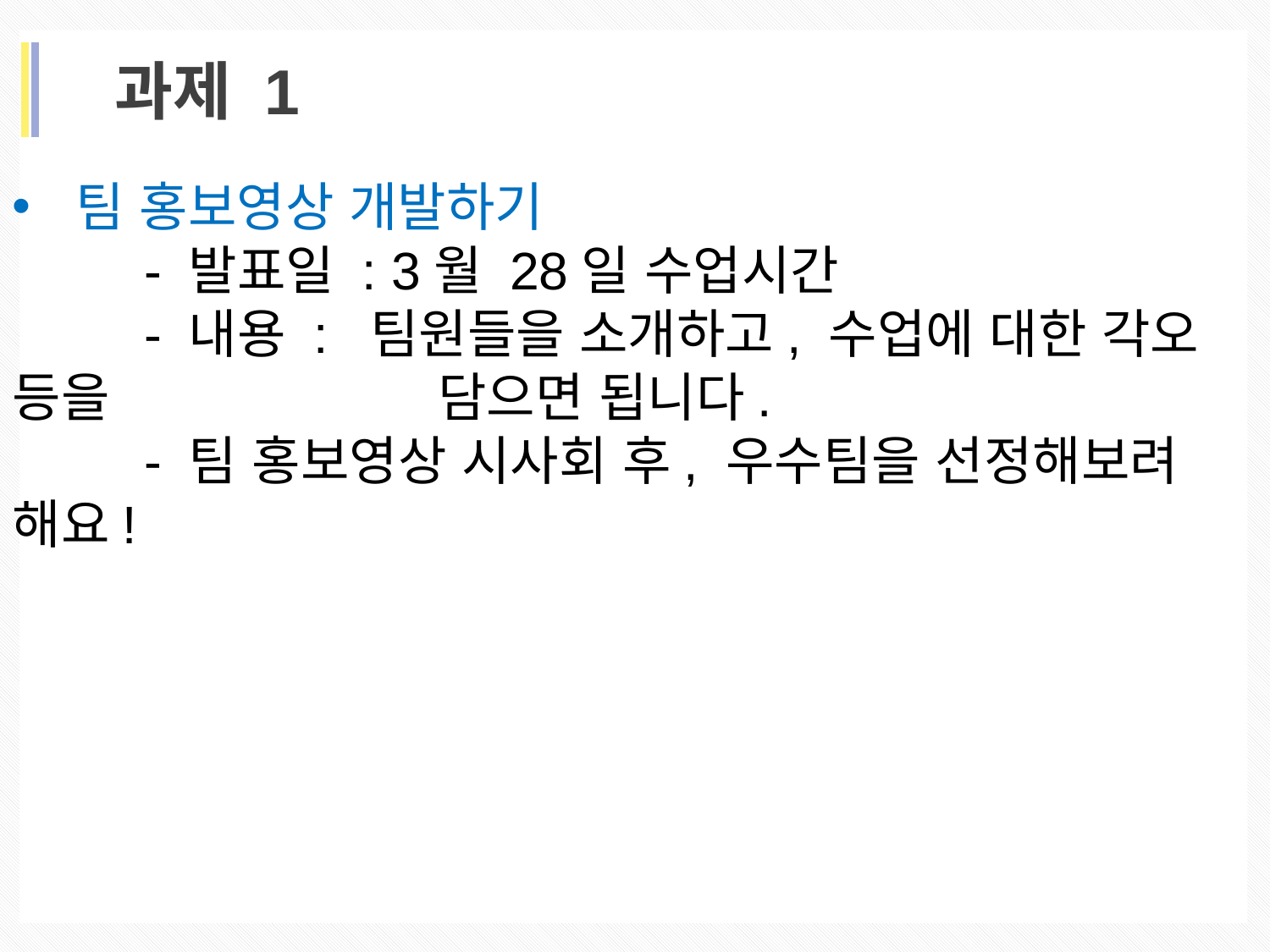

과제 1
팀 홍보영상 개발하기
         - 발표일 : 3월 28일 수업시간
         - 내용 :  팀원들을 소개하고, 수업에 대한 각오 등을 			   담으면 됩니다.
         - 팀 홍보영상 시사회 후, 우수팀을 선정해보려 해요!
02